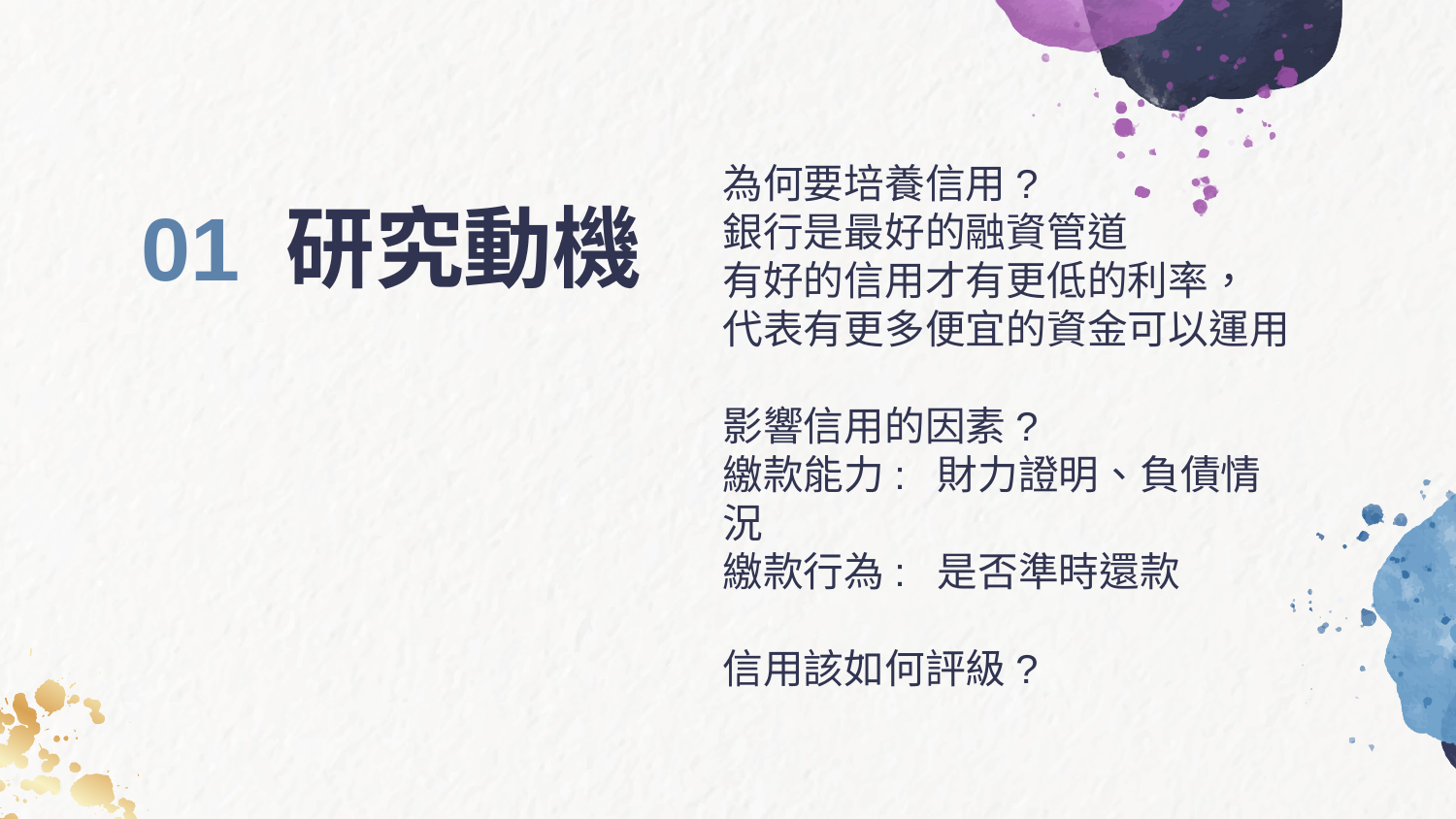

01 研究動機
# 為何要培養信用? 銀行是最好的融資管道 有好的信用才有更低的利率， 代表有更多便宜的資金可以運用 影響信用的因素? 繳款能力:  財力證明、負債情況 繳款行為:  是否準時還款 信用該如何評級?